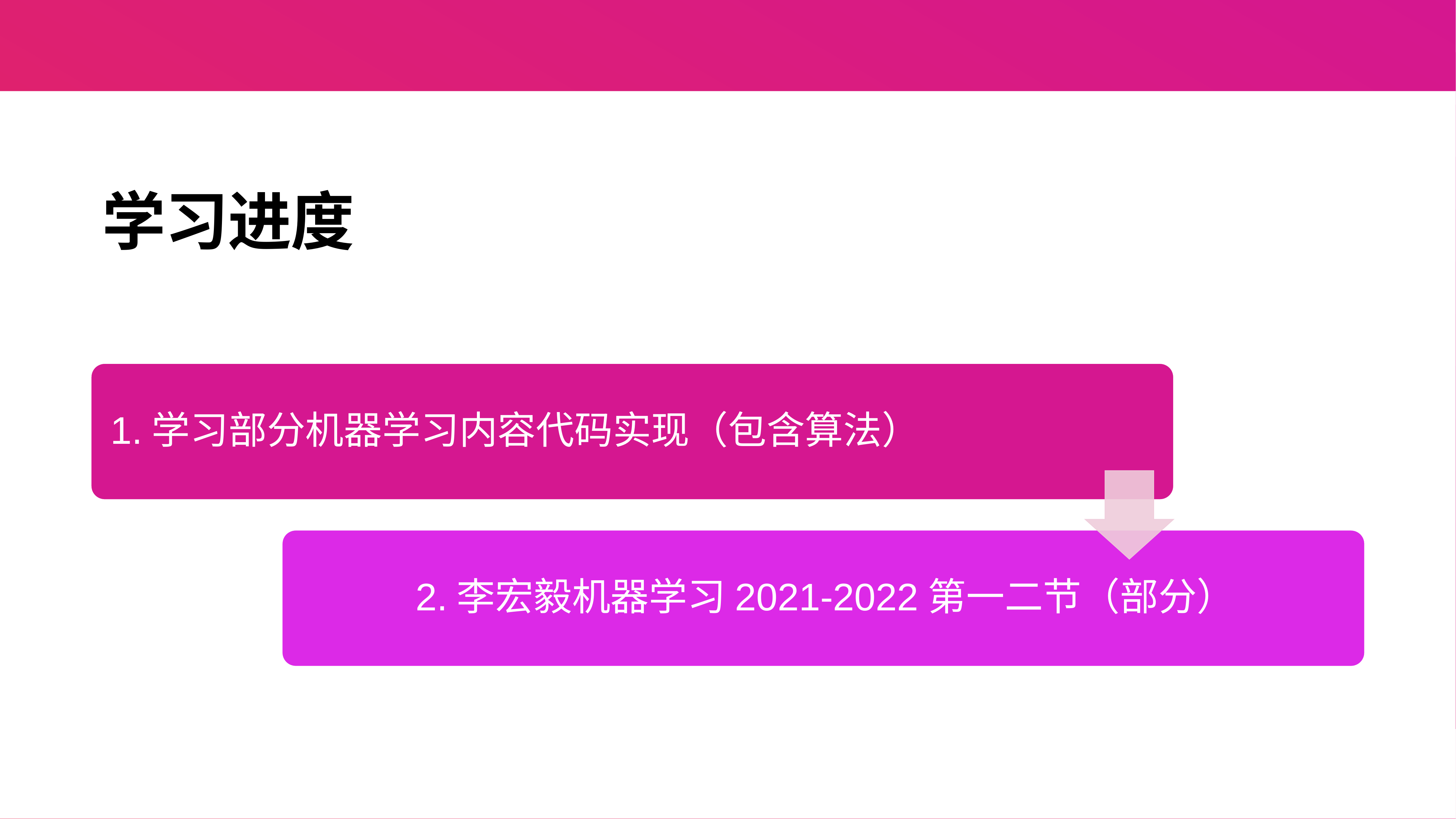

# 学习进度
1.学习部分机器学习内容代码实现（包含算法）
2.李宏毅机器学习2021-2022第一二节（部分）